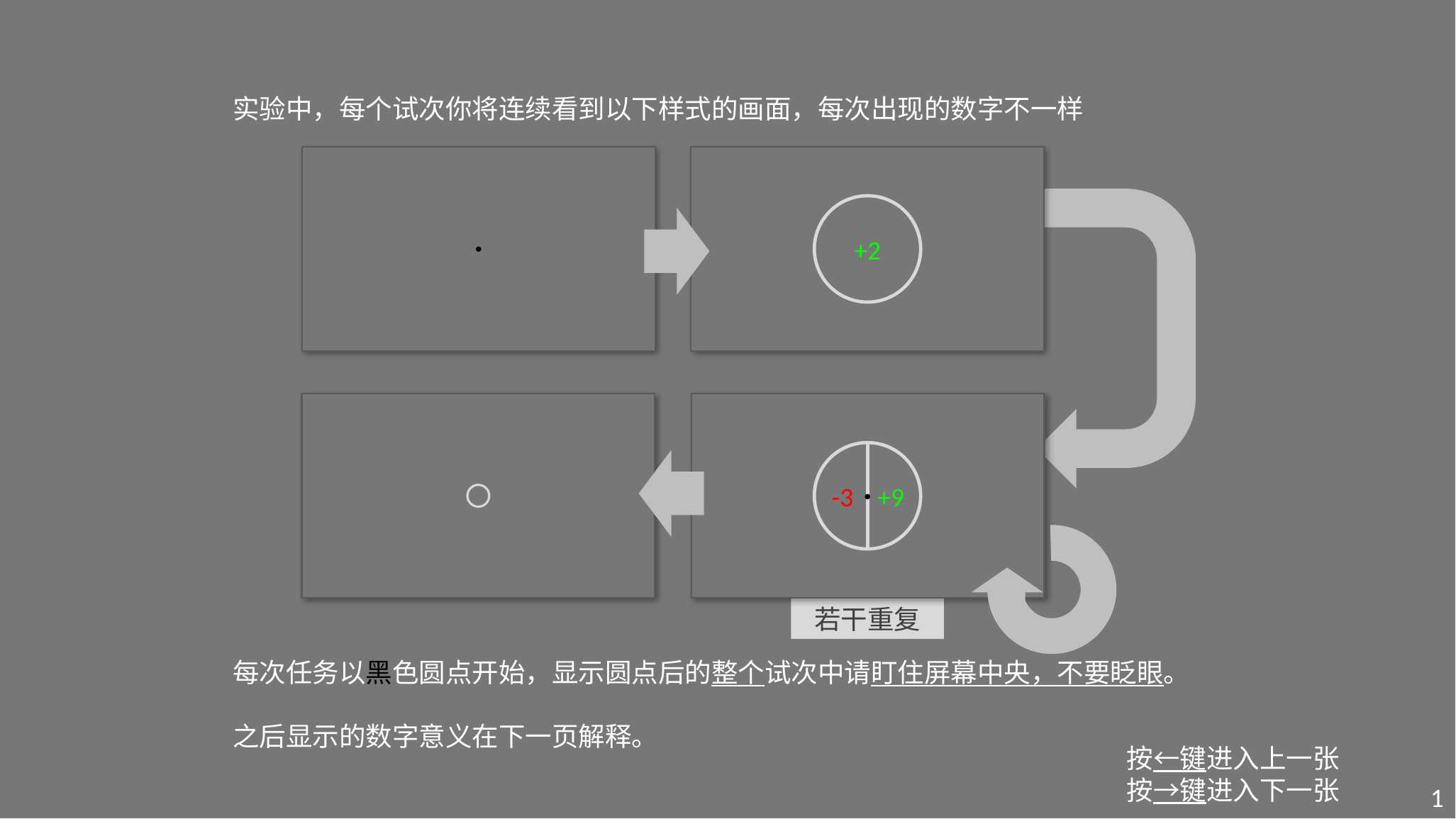

实验中，每个试次你将连续看到以下样式的画面，每次出现的数字不一样

+2

-3    +9

若干重复
每次任务以黑色圆点开始，显示圆点后的整个试次中请盯住屏幕中央，不要眨眼。

之后显示的数字意义在下一页解释。
按←键进入上一张
按→键进入下一张
1